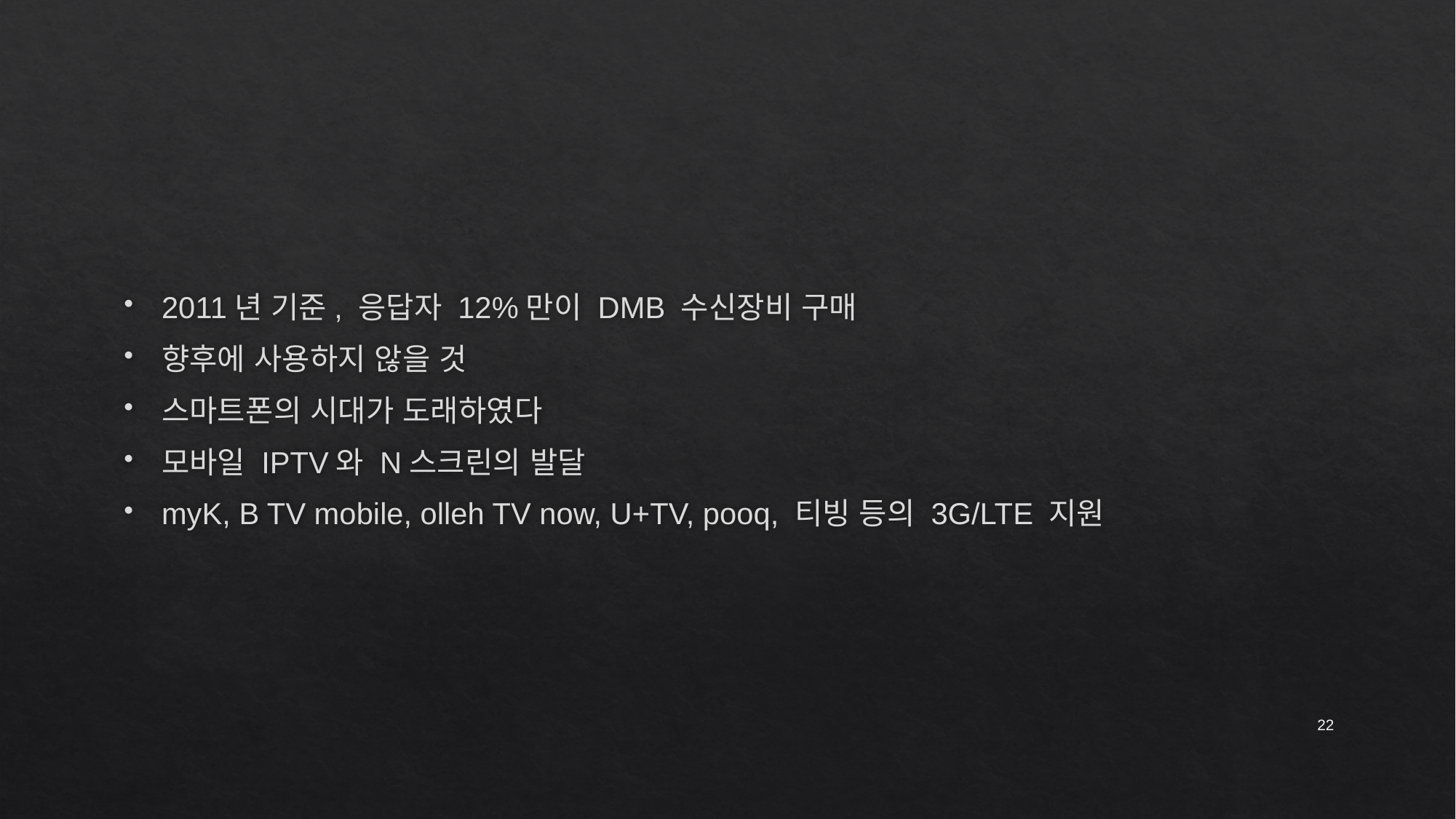

2011년 기준, 응답자 12%만이 DMB 수신장비 구매
향후에 사용하지 않을 것
스마트폰의 시대가 도래하였다
모바일 IPTV와 N스크린의 발달
myK, B TV mobile, olleh TV now, U+TV, pooq, 티빙 등의 3G/LTE 지원
22